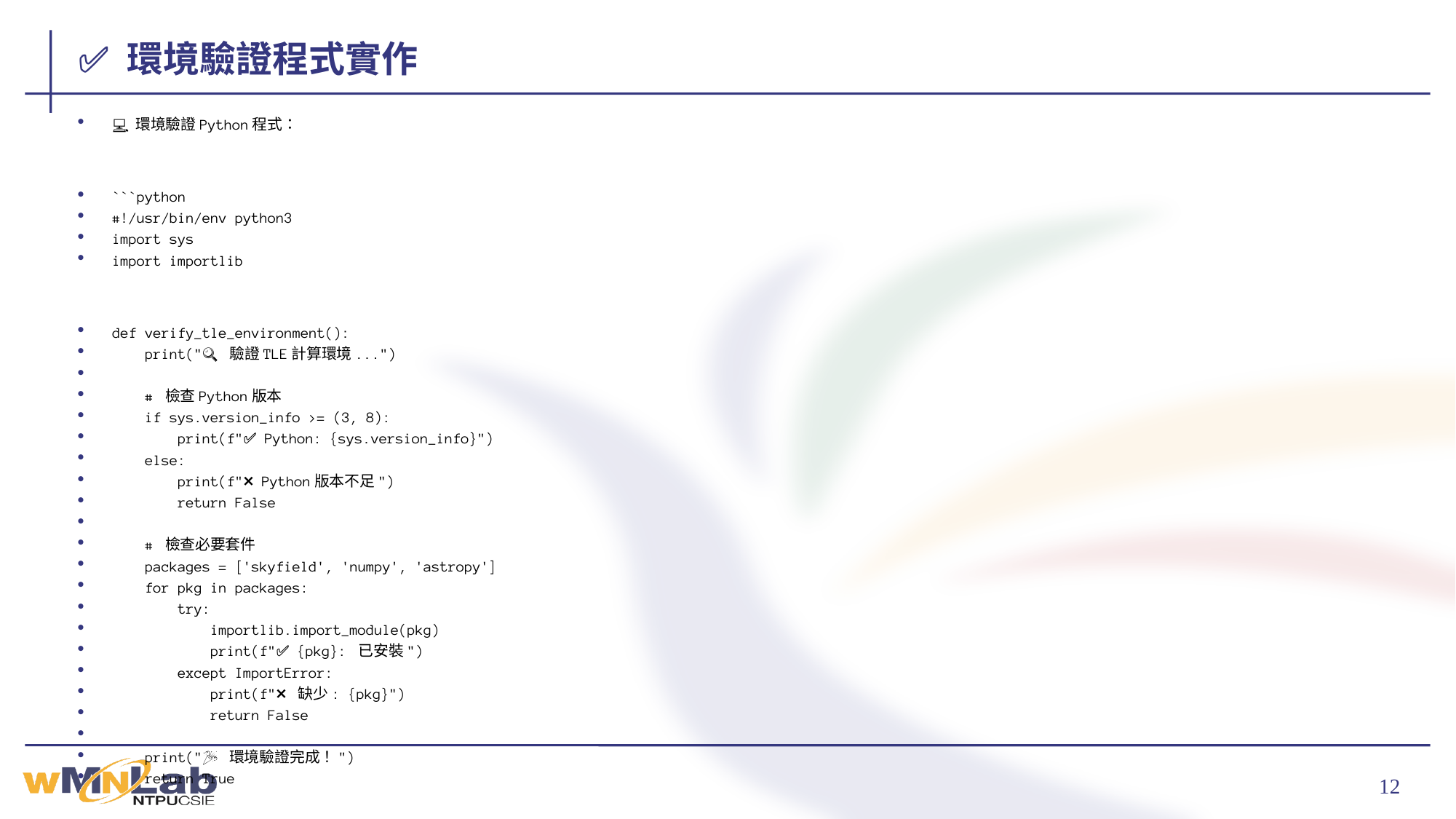

# ✅ 環境驗證程式實作
💻 環境驗證Python程式：

```python
#!/usr/bin/env python3
import sys
import importlib

def verify_tle_environment():
    print("🔍 驗證TLE計算環境...")

    # 檢查Python版本
    if sys.version_info >= (3, 8):
        print(f"✅ Python: {sys.version_info}")
    else:
        print(f"❌ Python版本不足")
        return False

    # 檢查必要套件
    packages = ['skyfield', 'numpy', 'astropy']
    for pkg in packages:
        try:
            importlib.import_module(pkg)
            print(f"✅ {pkg}: 已安裝")
        except ImportError:
            print(f"❌ 缺少: {pkg}")
            return False

    print("🎉 環境驗證完成！")
    return True

if __name__ == "__main__":
    verify_tle_environment()
```